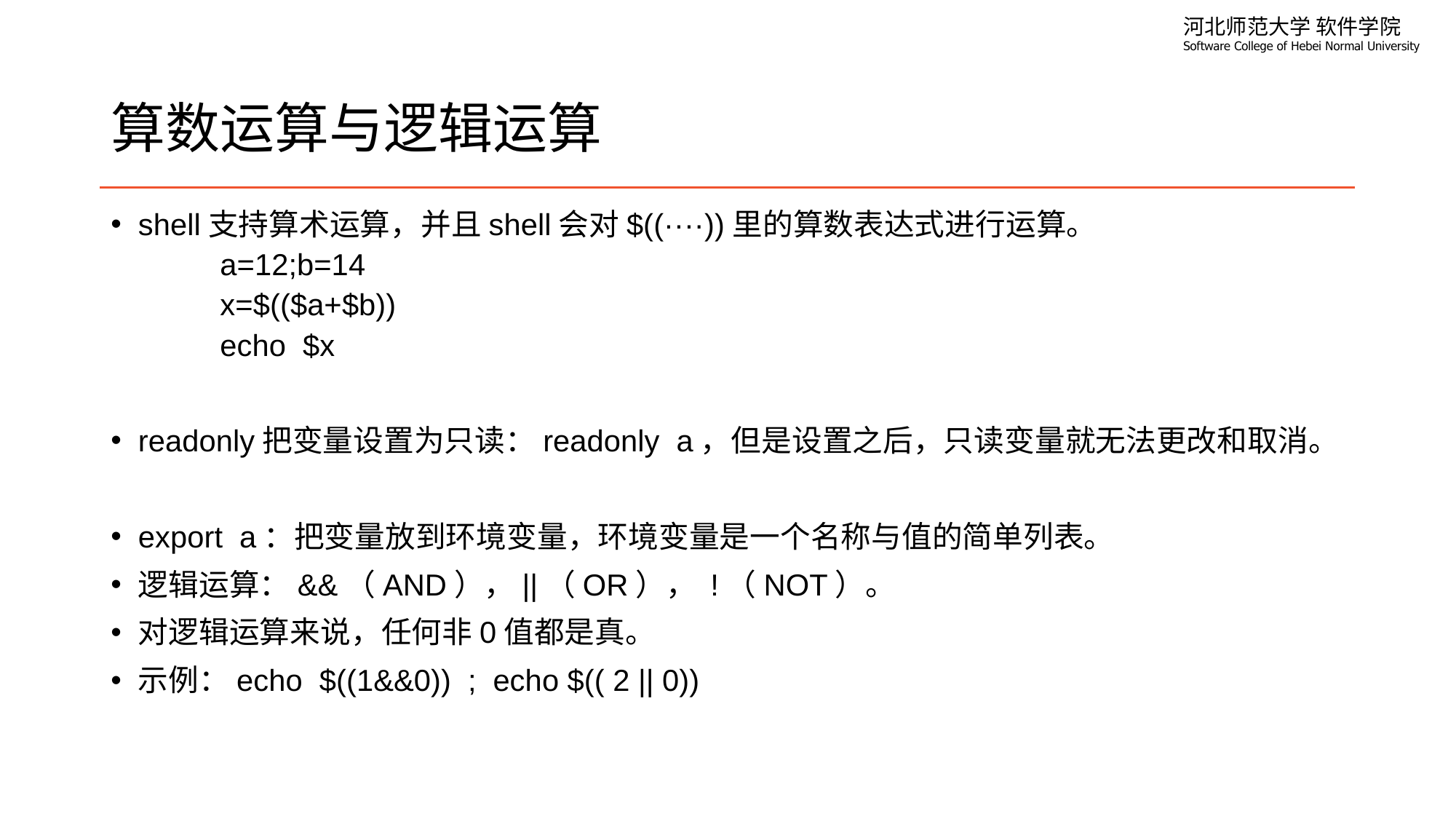

# 算数运算与逻辑运算
shell支持算术运算，并且shell会对$((····))里的算数表达式进行运算。
a=12;b=14
x=$(($a+$b))
echo  $x

readonly把变量设置为只读：readonly  a，但是设置之后，只读变量就无法更改和取消。

export  a：把变量放到环境变量，环境变量是一个名称与值的简单列表。
逻辑运算：&&（AND），||（OR）， !（NOT）。
对逻辑运算来说，任何非0值都是真。
示例：echo  $((1&&0))  ;  echo $(( 2 || 0))